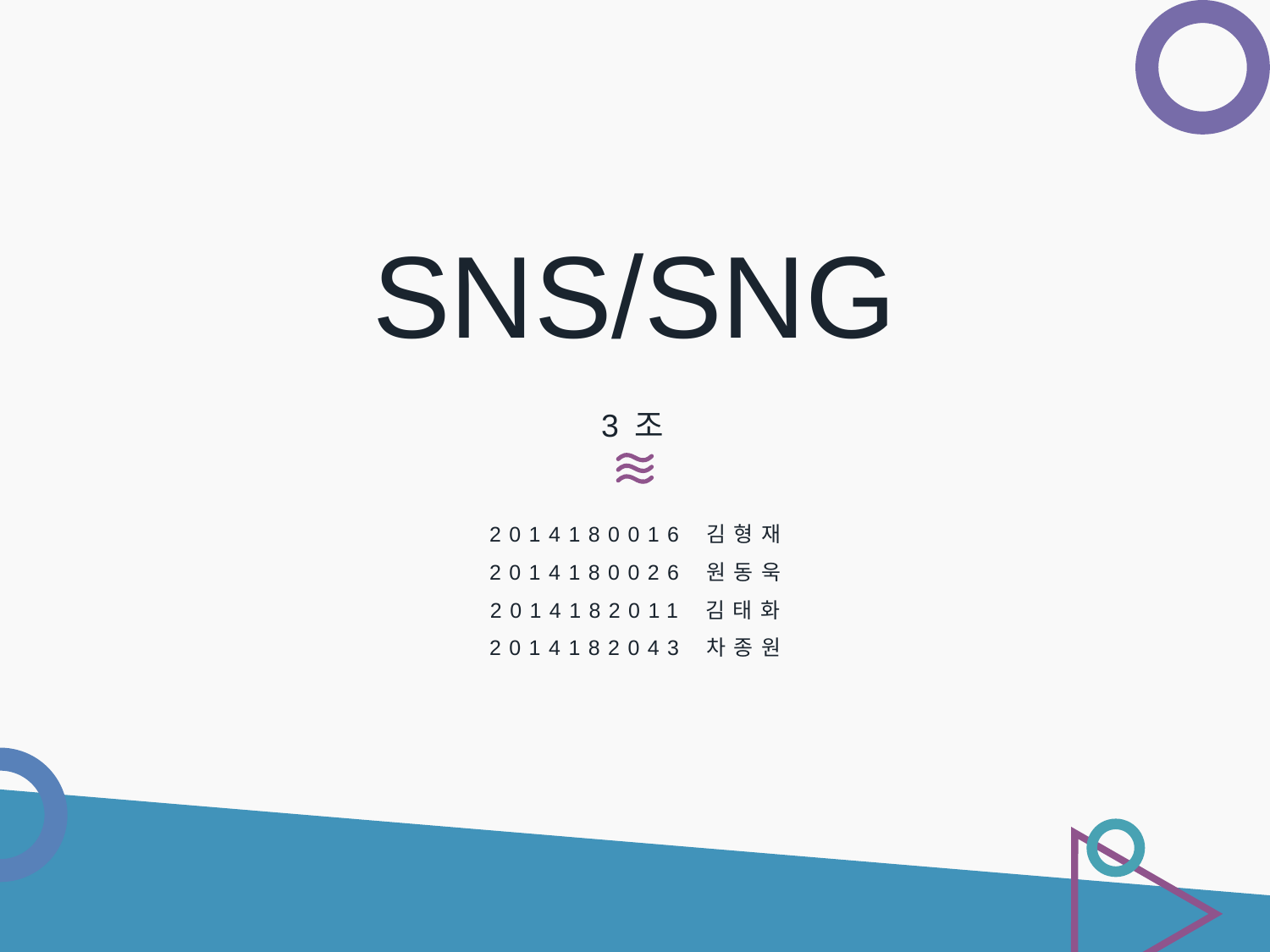

SNS/SNG
3조

2014180016 김형재
2014180026 원동욱
2014182011 김태화
2014182043 차종원